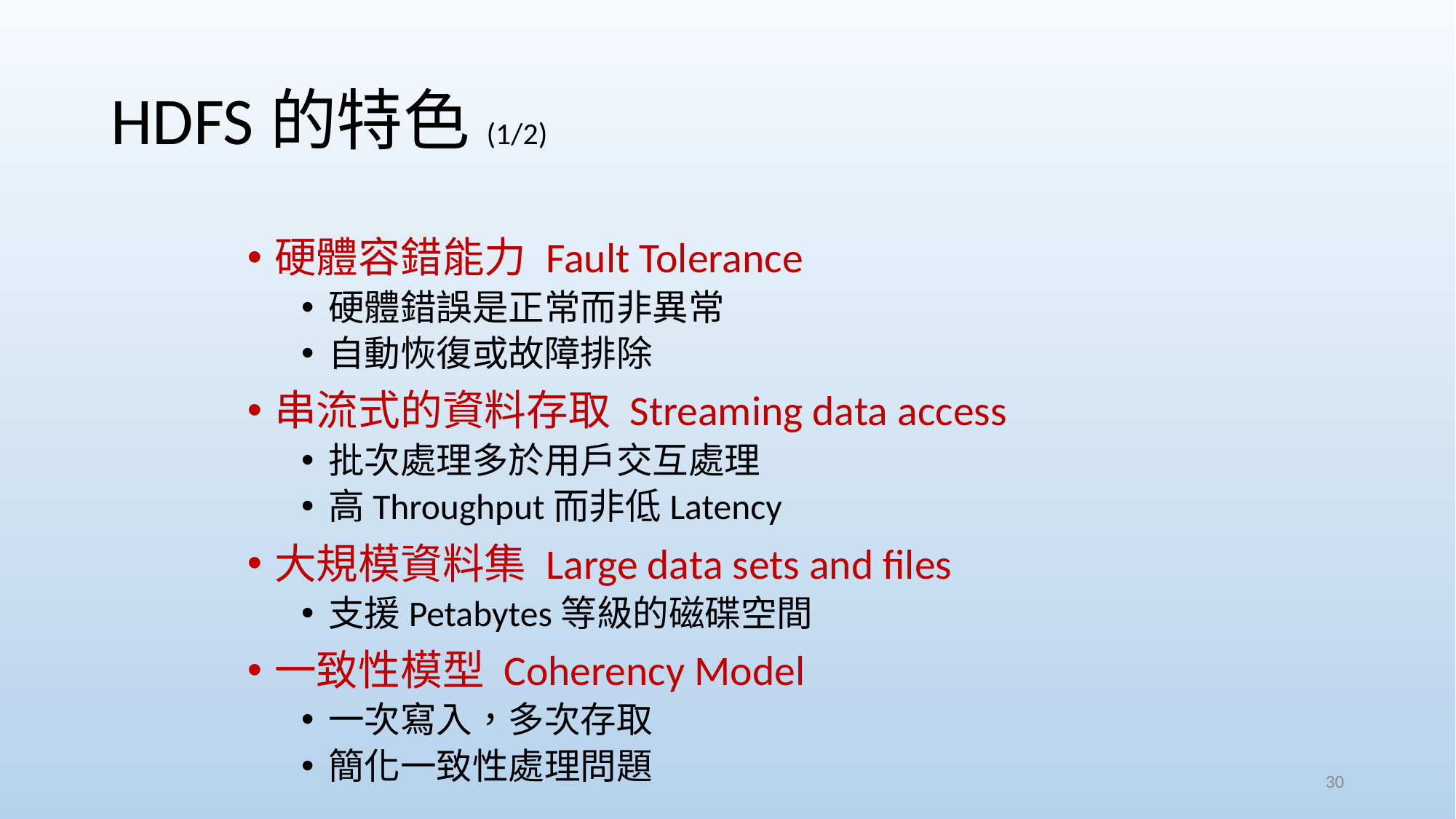

# HDFS的特色(1/2)
硬體容錯能力 Fault Tolerance
硬體錯誤是正常而非異常
自動恢復或故障排除
串流式的資料存取 Streaming data access
批次處理多於用戶交互處理
高Throughput而非低Latency
大規模資料集 Large data sets and files
支援Petabytes等級的磁碟空間
一致性模型 Coherency Model
一次寫入，多次存取
簡化一致性處理問題
30